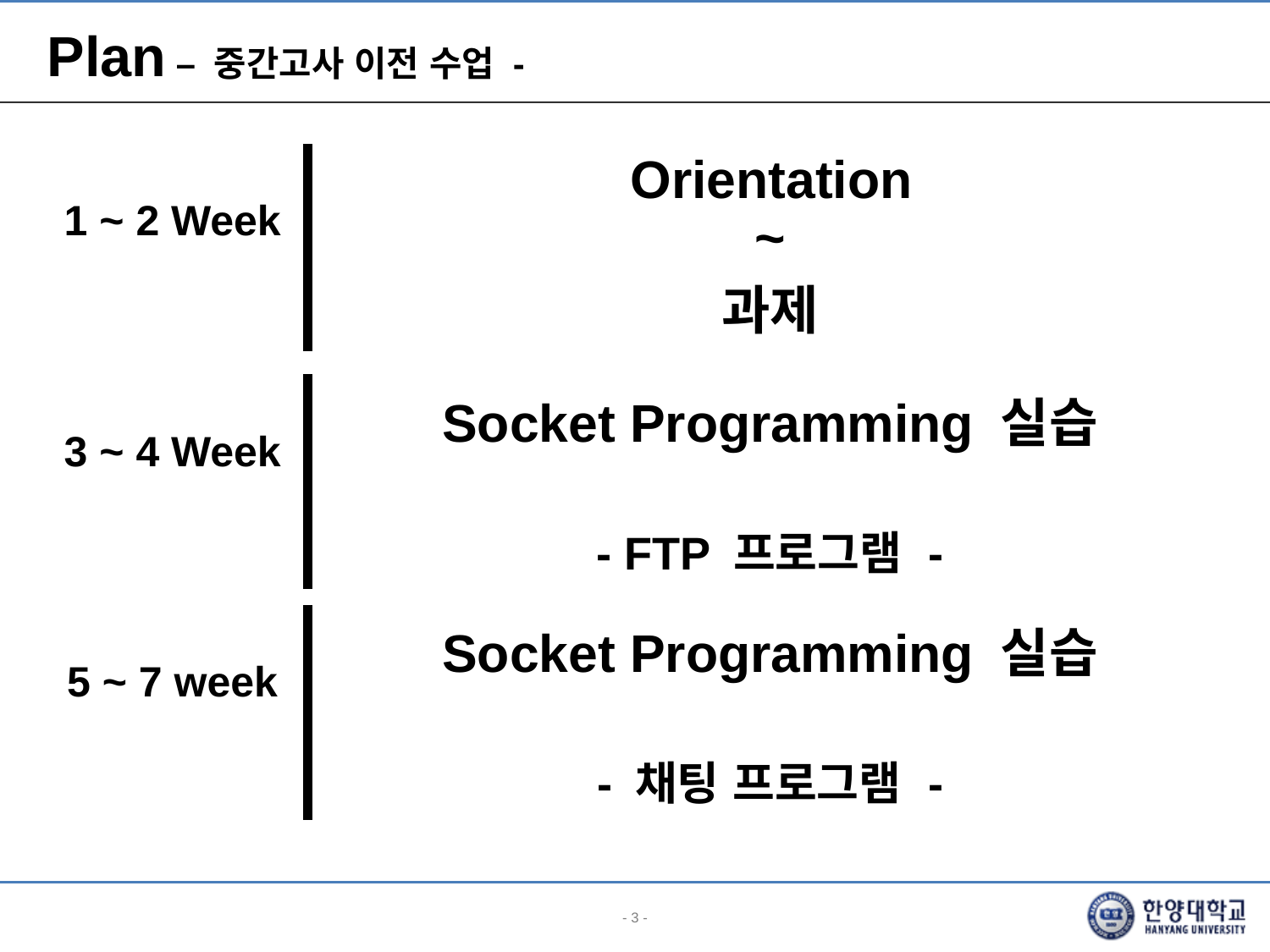

# Plan – 중간고사 이전 수업 -
| 1 ~ 2 Week | Orientation ~ 과제 |
| --- | --- |
| 3 ~ 4 Week | Socket Programming 실습 - FTP 프로그램 - |
| --- | --- |
| 5 ~ 7 week | Socket Programming 실습 - 채팅 프로그램 - |
| --- | --- |